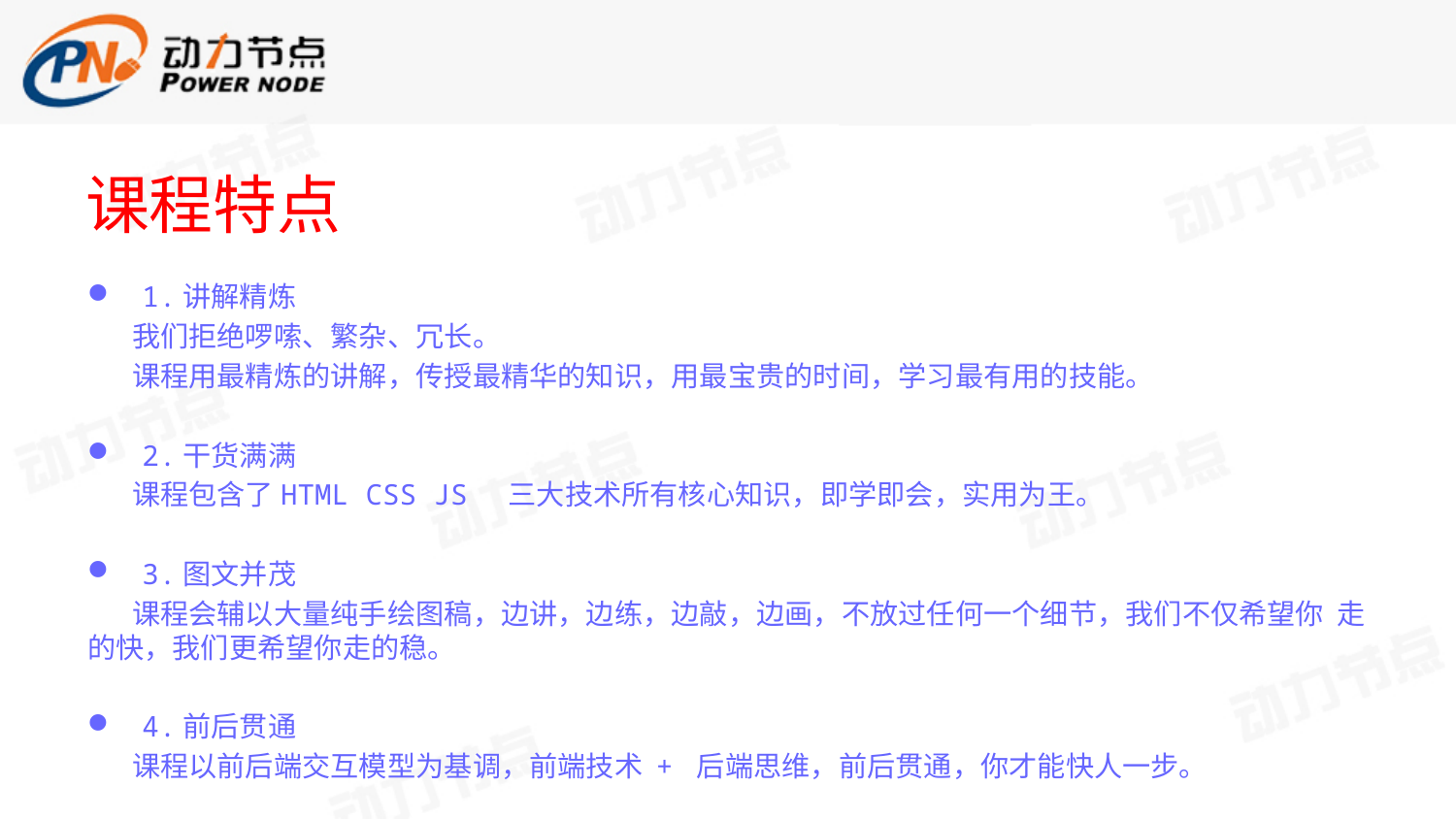

# 课程特点
1.讲解精炼
      我们拒绝啰嗦、繁杂、冗长。
      课程用最精炼的讲解，传授最精华的知识，用最宝贵的时间，学习最有用的技能。

2.干货满满
      课程包含了HTML CSS JS  三大技术所有核心知识，即学即会，实用为王。

3.图文并茂
      课程会辅以大量纯手绘图稿，边讲，边练，边敲，边画，不放过任何一个细节，我们不仅希望你  走的快，我们更希望你走的稳。

4.前后贯通
      课程以前后端交互模型为基调，前端技术 + 后端思维，前后贯通，你才能快人一步。